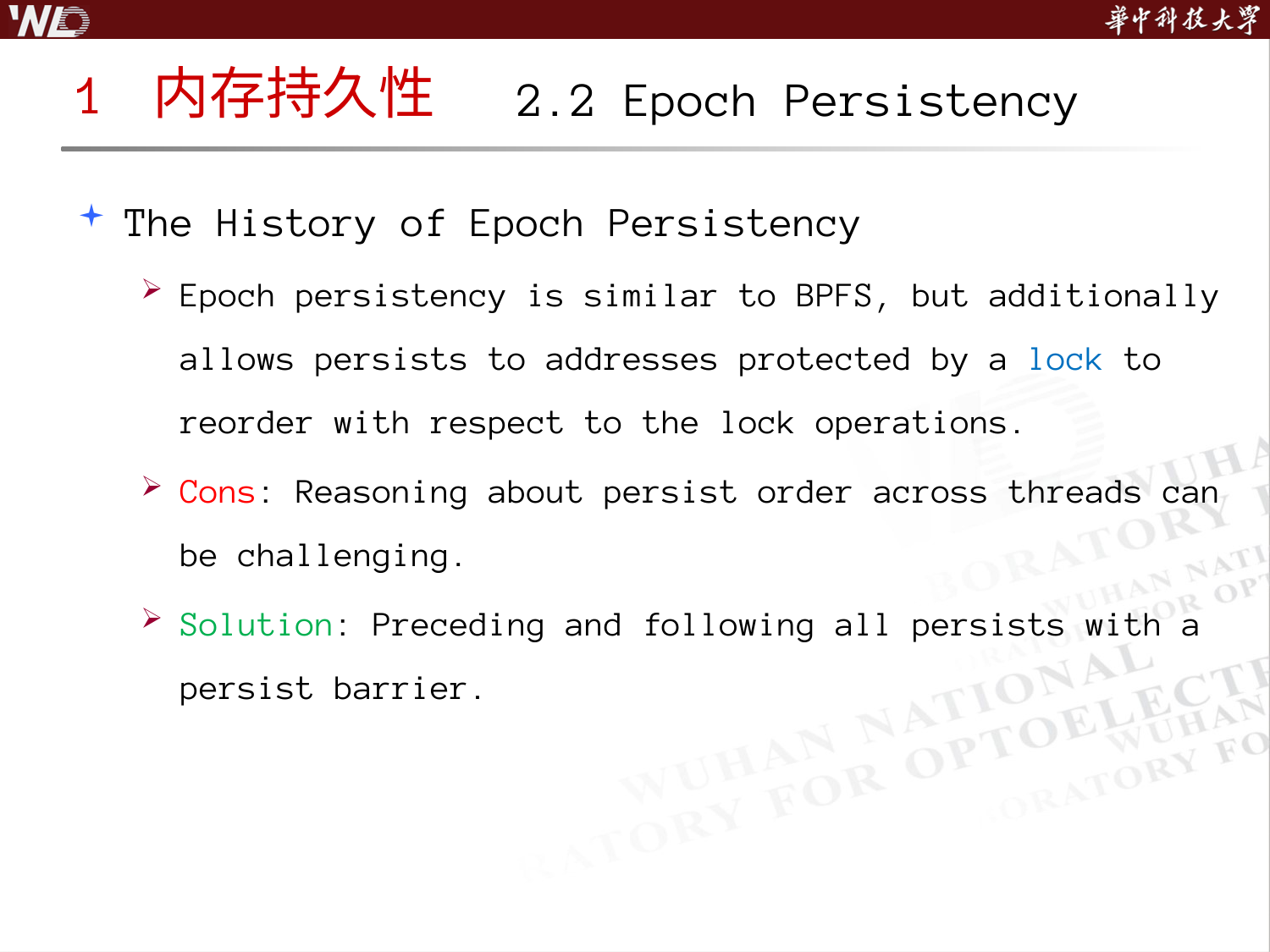

# 1 内存持久性
2.2 Epoch Persistency
The History of Epoch Persistency
Epoch persistency is similar to BPFS, but additionally allows persists to addresses protected by a lock to reorder with respect to the lock operations.
Cons: Reasoning about persist order across threads can be challenging.
Solution: Preceding and following all persists with a persist barrier.